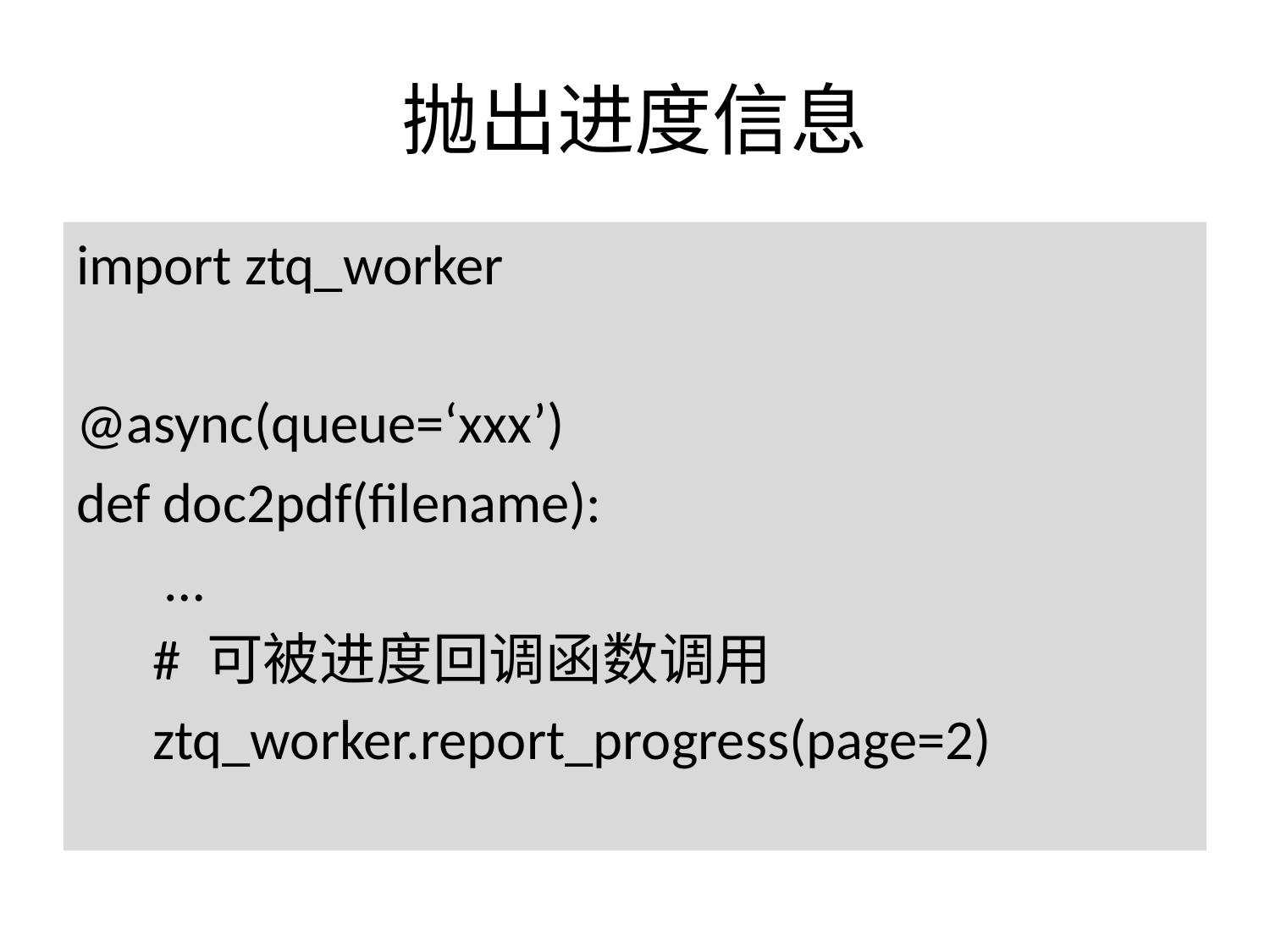

# 抛出进度信息
import ztq_worker

@async(queue=‘xxx’)
def doc2pdf(filename):
       …
      # 可被进度回调函数调用
      ztq_worker.report_progress(page=2)